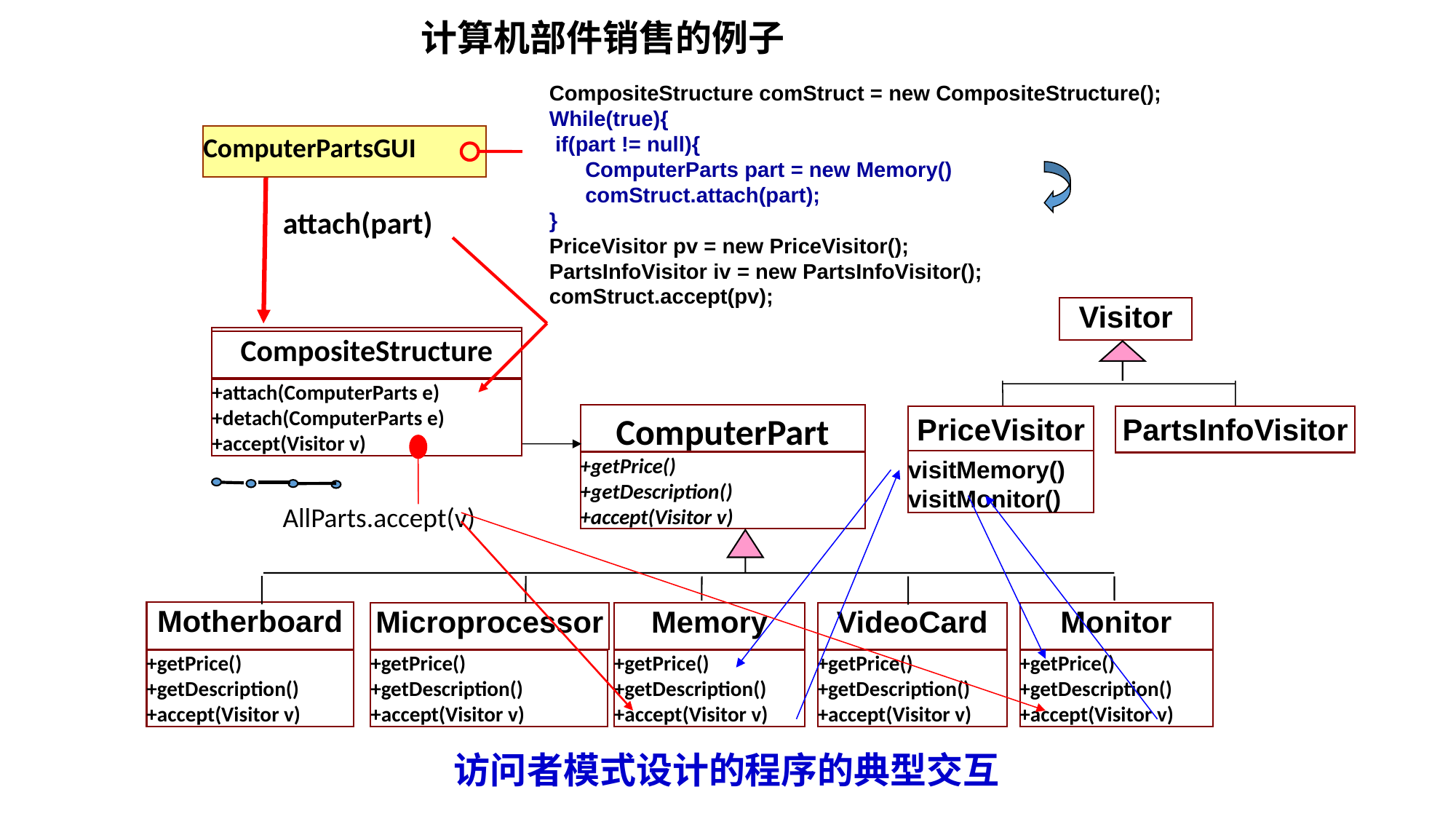

# 计算机部件销售的例子
CompositeStructure comStruct = new CompositeStructure();
While(true){
 if(part != null){
      ComputerParts part = new Memory()
      comStruct.attach(part);
}
PriceVisitor pv = new PriceVisitor();
PartsInfoVisitor iv = new PartsInfoVisitor();
comStruct.accept(pv);
ComputerPartsGUI

attach(part)

Visitor

PriceVisitor
PartsInfoVisitor
visitMemory()
visitMonitor()
CompositeStructure
CompositeStructure
+attach(ComputerParts e)
+detach(ComputerParts e)
+accept(Visitor v)
+attach(ComputerParts e)
+detach(ComputerParts e)
+accept(Visitor v)
ComputerPart

AllParts.accept(v)

+getPrice()
+getDescription()
+accept(Visitor v)

Motherboard
Microprocessor
Memory
VideoCard
Monitor
+getPrice()
+getDescription()
+accept(Visitor v)
+getPrice()
+getDescription()
+accept(Visitor v)
+getPrice()
+getDescription()
+accept(Visitor v)
+getPrice()
+getDescription()
+accept(Visitor v)
+getPrice()
+getDescription()
+accept(Visitor v)
访问者模式设计的程序的典型交互
28